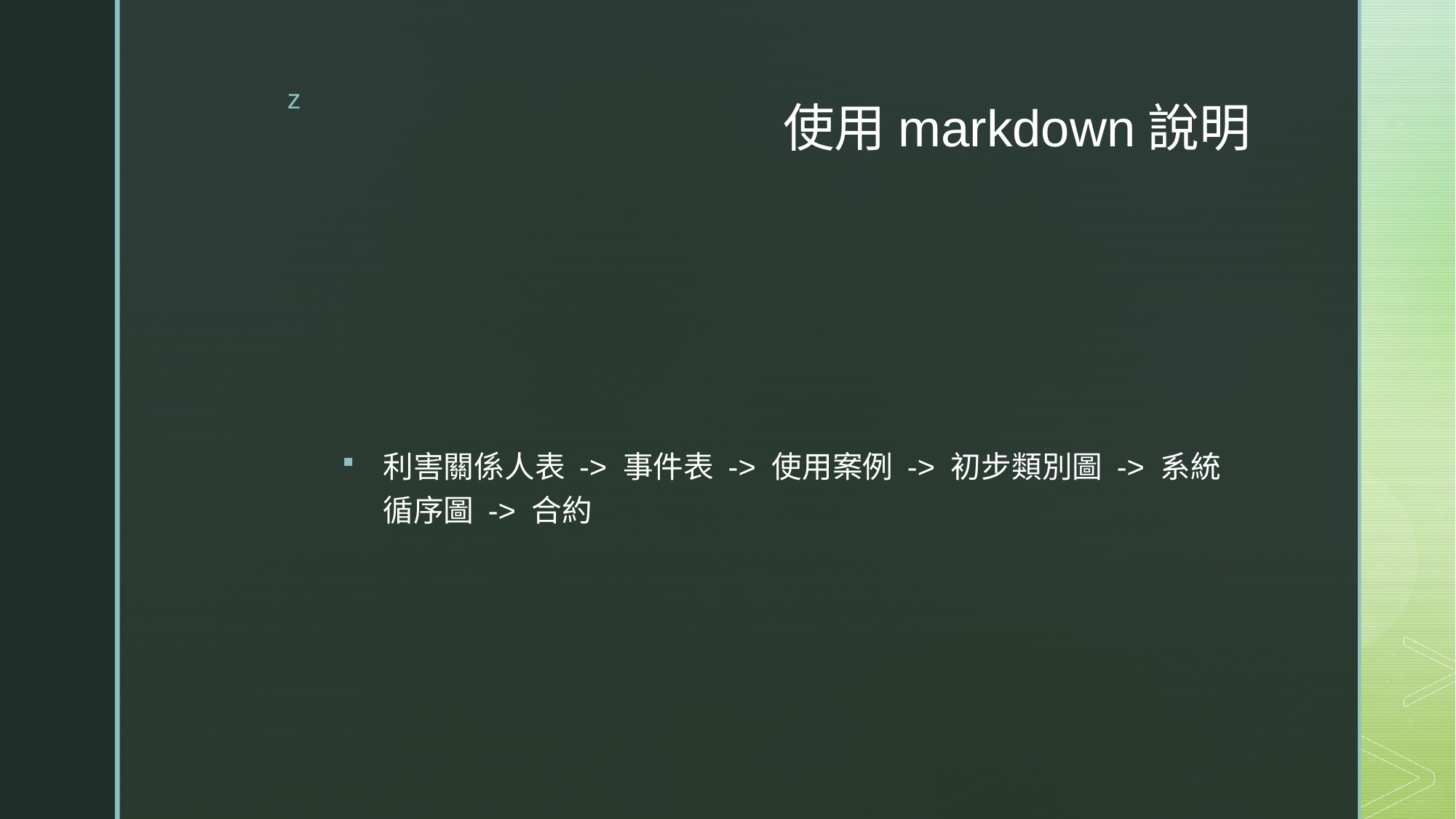

# 使用markdown說明
利害關係人表 -> 事件表 -> 使用案例 -> 初步類別圖 -> 系統循序圖 -> 合約